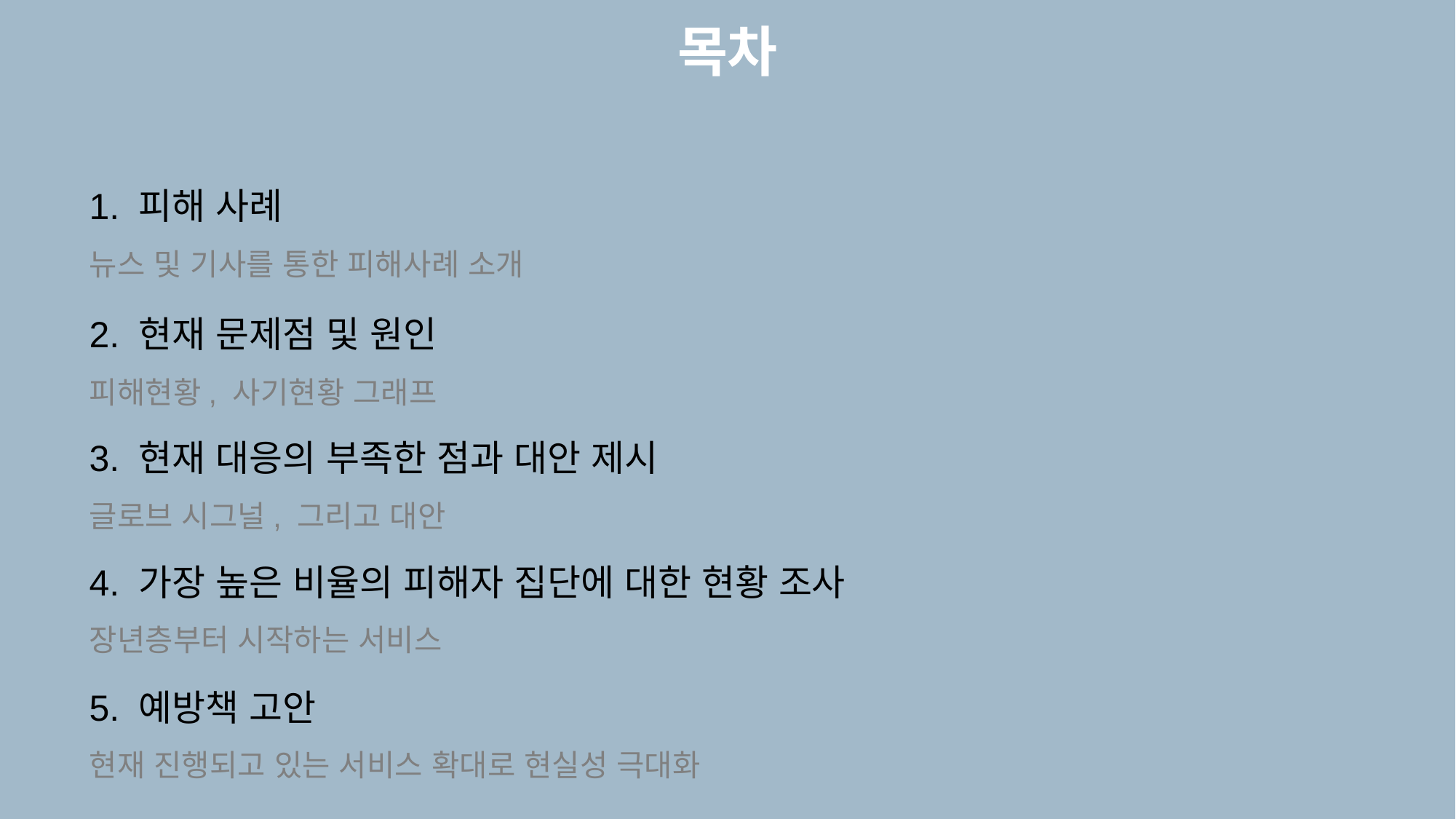

목차
1. 피해 사례
뉴스 및 기사를 통한 피해사례 소개
2. 현재 문제점 및 원인
피해현황, 사기현황 그래프
3. 현재 대응의 부족한 점과 대안 제시
글로브 시그널, 그리고 대안
4. 가장 높은 비율의 피해자 집단에 대한 현황 조사
장년층부터 시작하는 서비스
5. 예방책 고안
현재 진행되고 있는 서비스 확대로 현실성 극대화